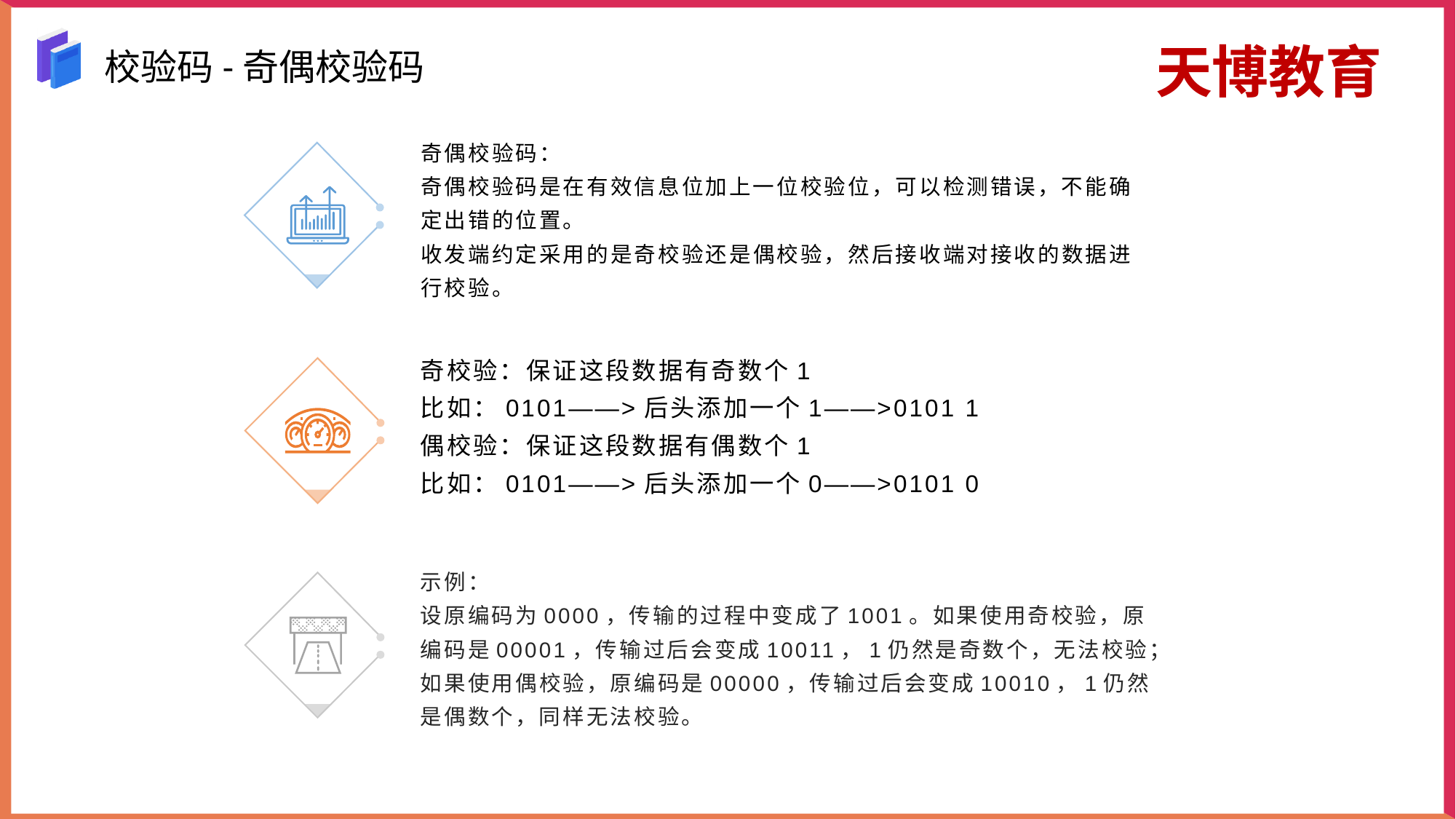

天博教育
校验码-奇偶校验码
奇偶校验码：
奇偶校验码是在有效信息位加上一位校验位，可以检测错误，不能确定出错的位置。
收发端约定采用的是奇校验还是偶校验，然后接收端对接收的数据进行校验。

奇校验：保证这段数据有奇数个1
比如：0101——>后头添加一个1——>0101 1
偶校验：保证这段数据有偶数个1
比如：0101——>后头添加一个0——>0101 0

示例：
设原编码为0000，传输的过程中变成了1001。如果使用奇校验，原编码是00001，传输过后会变成10011，1仍然是奇数个，无法校验；如果使用偶校验，原编码是00000，传输过后会变成10010，1仍然是偶数个，同样无法校验。